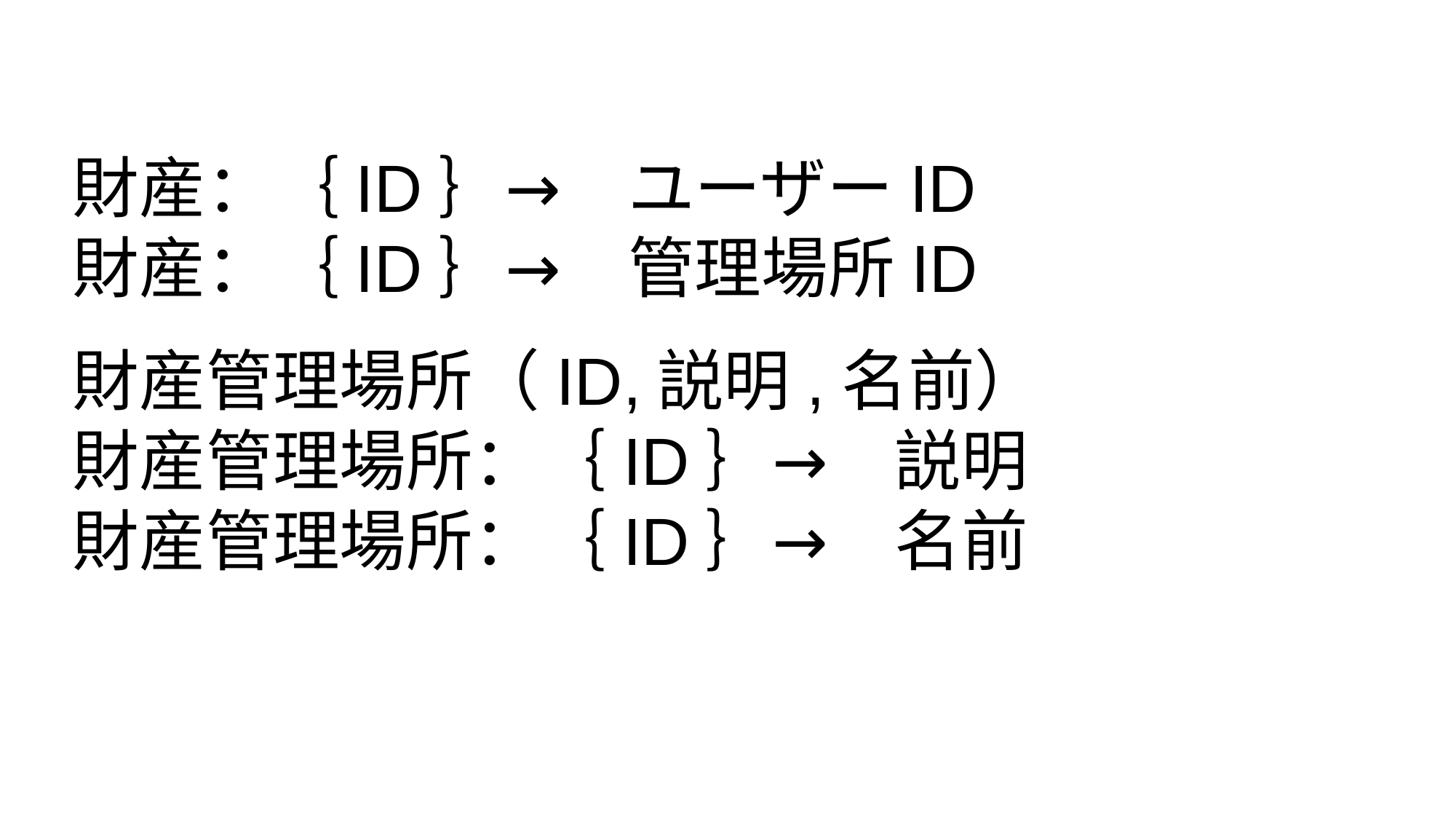

財産：｛ID｝→　ユーザーID
財産：｛ID｝→　管理場所ID

財産管理場所（ID,説明,名前）
財産管理場所：｛ID｝→　説明
財産管理場所：｛ID｝→　名前